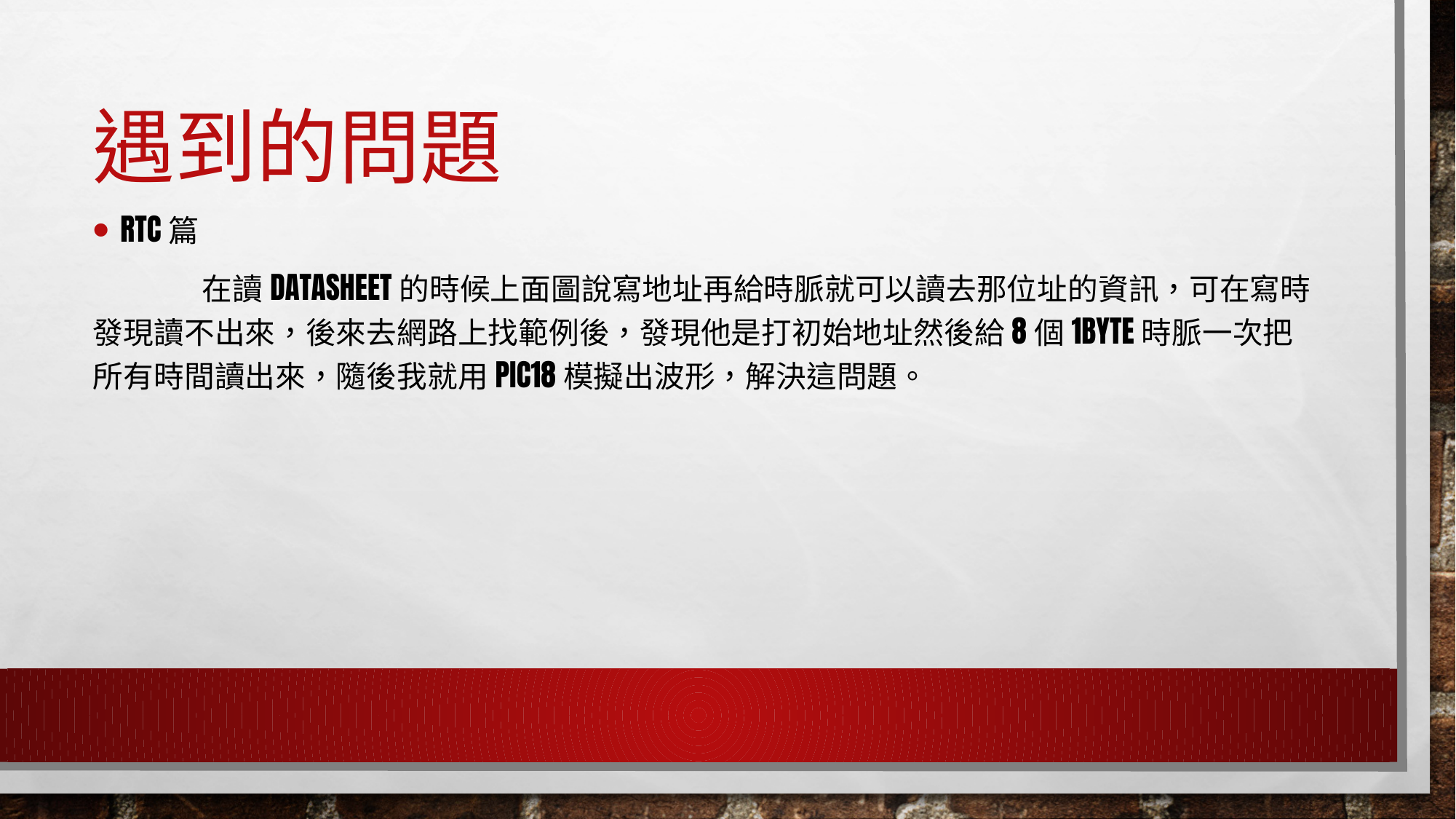

# 遇到的問題
RTC篇
	在讀Datasheet的時候上面圖說寫地址再給時脈就可以讀去那位址的資訊，可在寫時發現讀不出來，後來去網路上找範例後，發現他是打初始地址然後給8個1BYTE時脈一次把所有時間讀出來，隨後我就用PIC18模擬出波形，解決這問題。